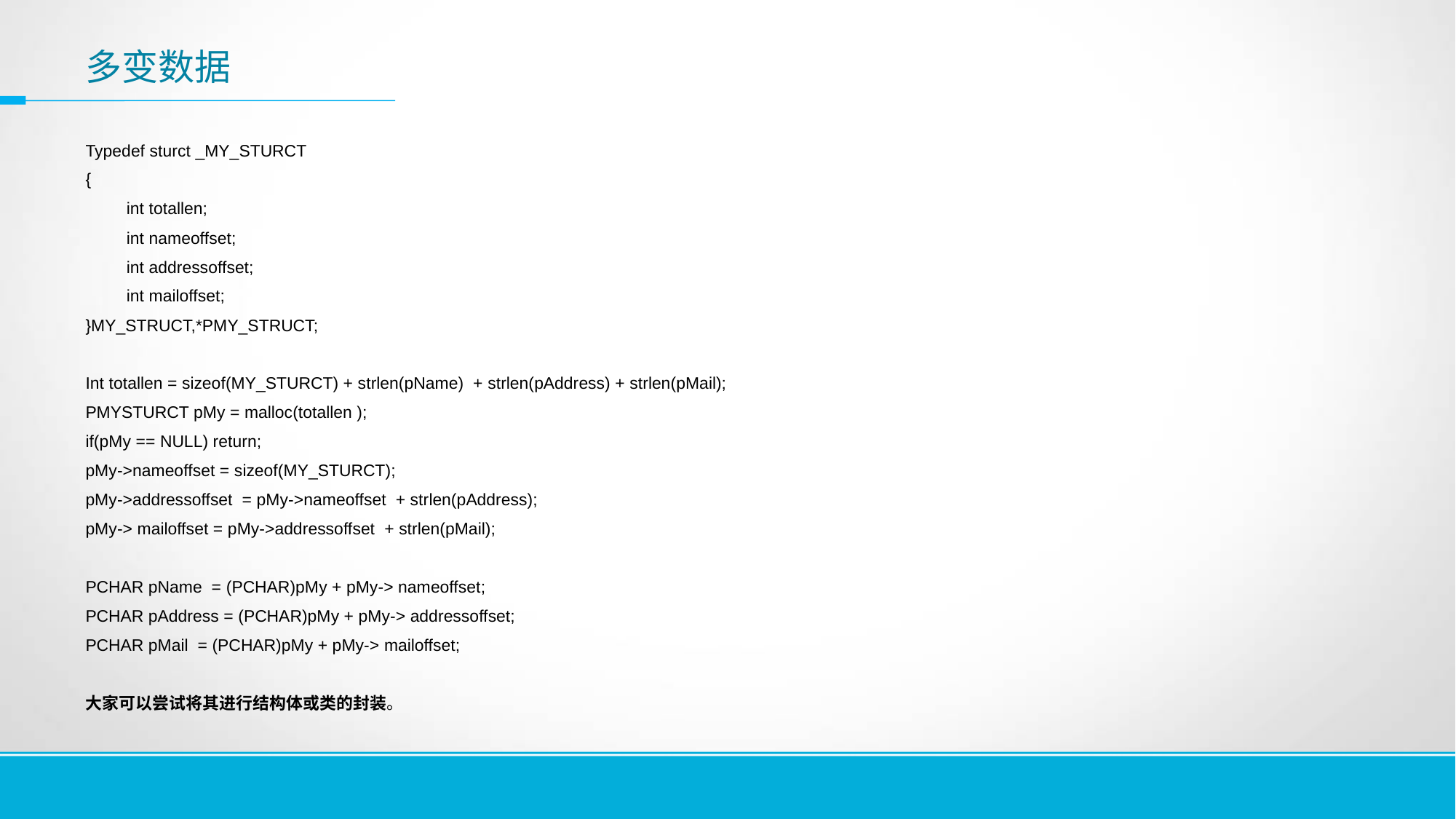

# 多变数据
Typedef sturct _MY_STURCT
{
	int totallen;
	int nameoffset;
	int addressoffset;
	int mailoffset;
}MY_STRUCT,*PMY_STRUCT;

Int totallen = sizeof(MY_STURCT) + strlen(pName)  + strlen(pAddress) + strlen(pMail);
PMYSTURCT pMy = malloc(totallen );
if(pMy == NULL) return;
pMy->nameoffset = sizeof(MY_STURCT);
pMy->addressoffset  = pMy->nameoffset  + strlen(pAddress);
pMy-> mailoffset = pMy->addressoffset  + strlen(pMail);

PCHAR pName  = (PCHAR)pMy + pMy-> nameoffset;
PCHAR pAddress = (PCHAR)pMy + pMy-> addressoffset;
PCHAR pMail  = (PCHAR)pMy + pMy-> mailoffset;

大家可以尝试将其进行结构体或类的封装。